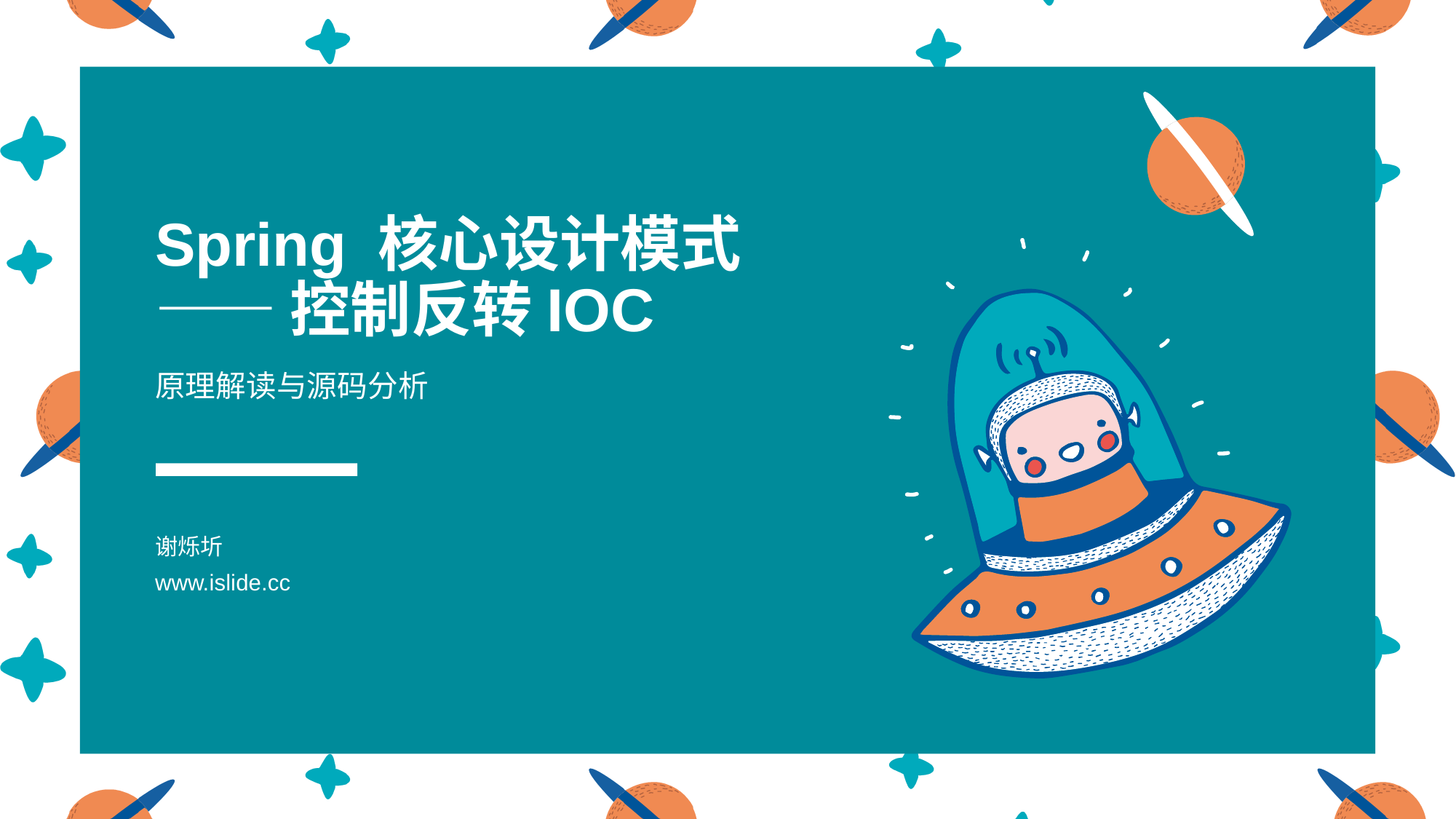

# Spring 核心设计模式 —— 控制反转IOC
原理解读与源码分析

谢烁圻
www.islide.cc